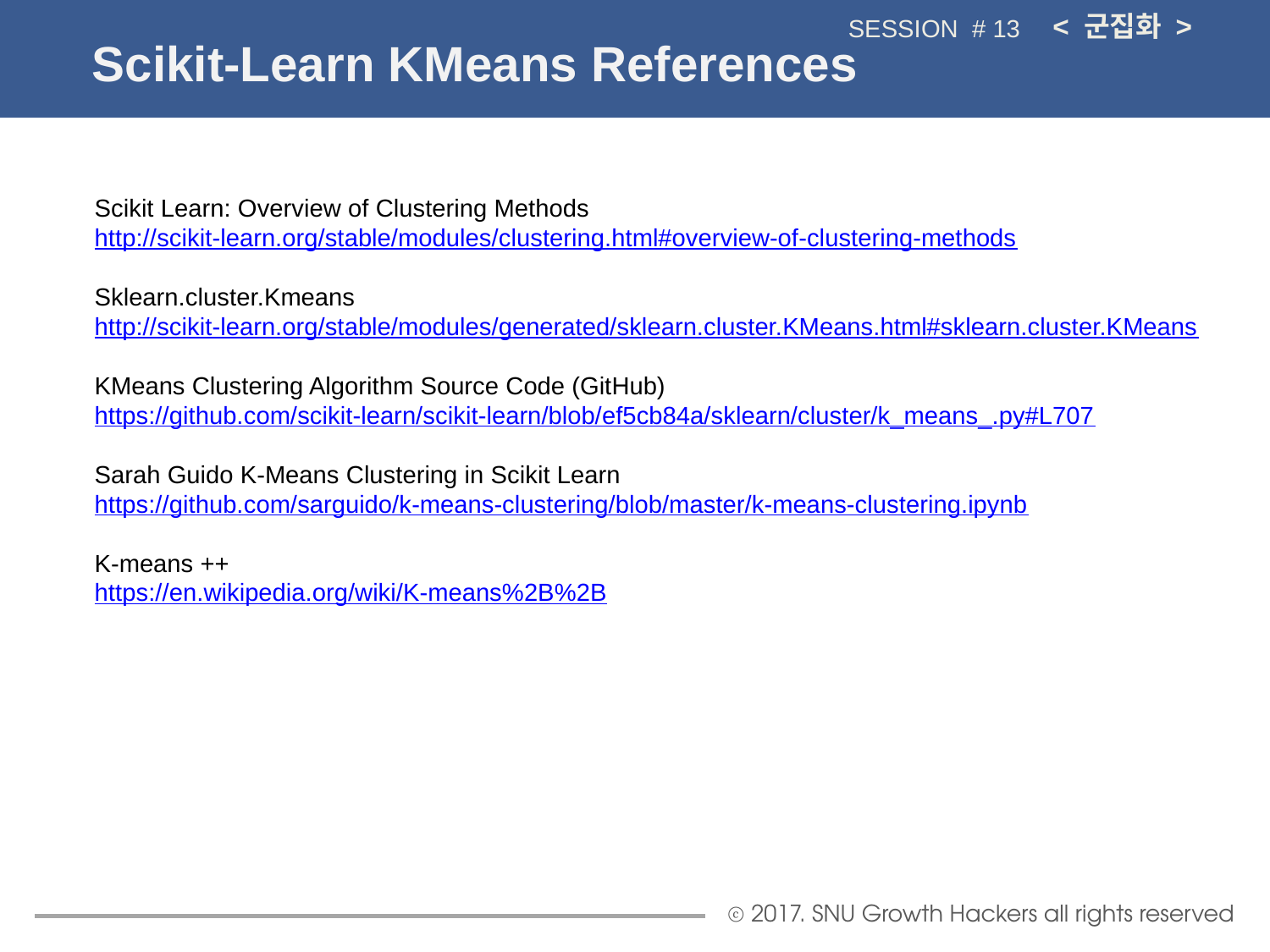

< 군집화 >
SESSION  # 13
Scikit-Learn KMeans References
Scikit Learn: Overview of Clustering Methods
http://scikit-learn.org/stable/modules/clustering.html#overview-of-clustering-methods

Sklearn.cluster.Kmeans
http://scikit-learn.org/stable/modules/generated/sklearn.cluster.KMeans.html#sklearn.cluster.KMeans

KMeans Clustering Algorithm Source Code (GitHub)
https://github.com/scikit-learn/scikit-learn/blob/ef5cb84a/sklearn/cluster/k_means_.py#L707

Sarah Guido K-Means Clustering in Scikit Learn
https://github.com/sarguido/k-means-clustering/blob/master/k-means-clustering.ipynb

K-means ++
https://en.wikipedia.org/wiki/K-means%2B%2B

ⓒ 2017. SNU Growth Hackers all rights reserved